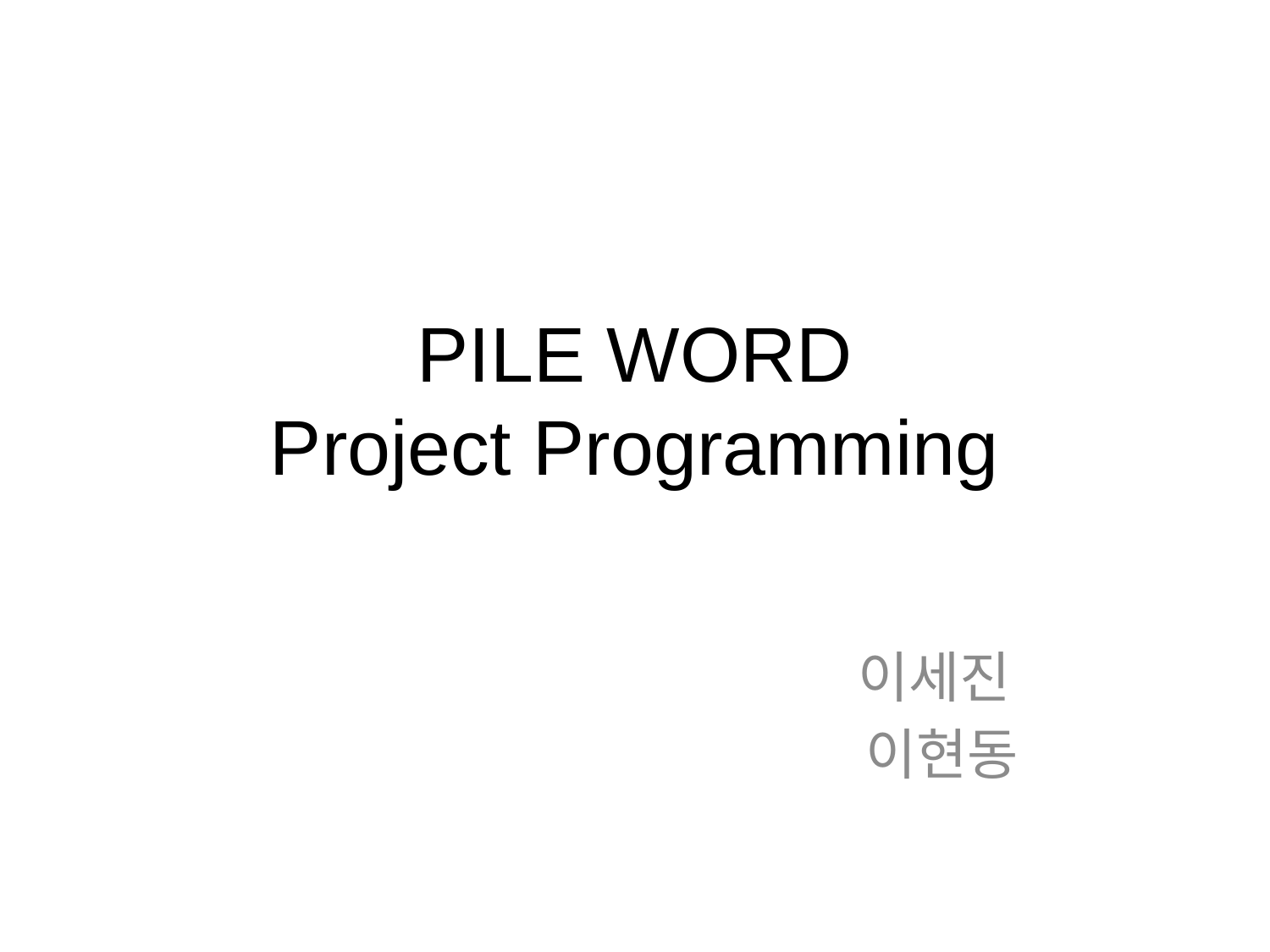

# PILE WORD Project Programming
이세진
이현동